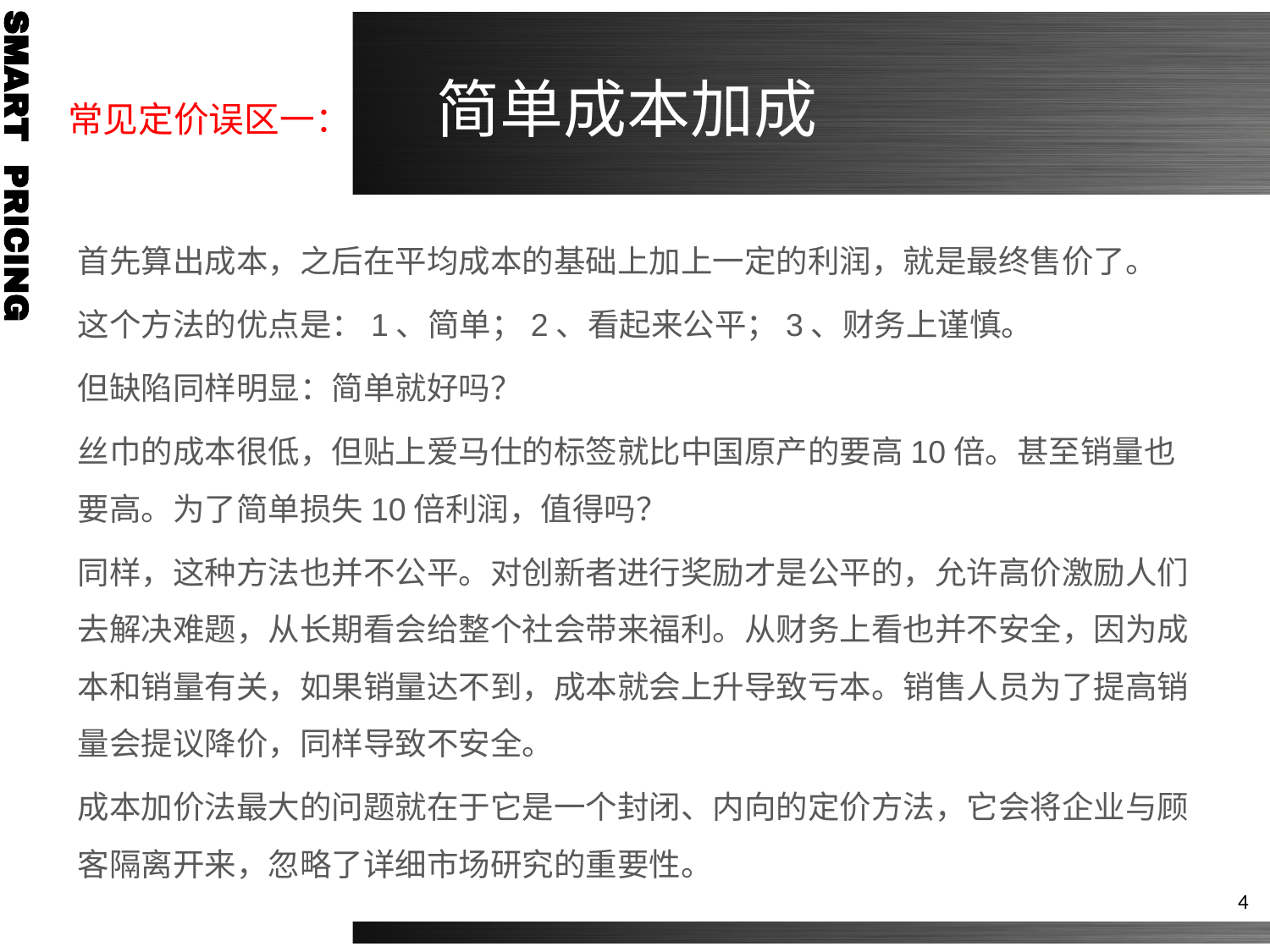

# 常见定价误区一：           简单成本加成
首先算出成本，之后在平均成本的基础上加上一定的利润，就是最终售价了。
这个方法的优点是：1、简单；2、看起来公平；3、财务上谨慎。
但缺陷同样明显：简单就好吗？
丝巾的成本很低，但贴上爱马仕的标签就比中国原产的要高10倍。甚至销量也要高。为了简单损失10倍利润，值得吗？
同样，这种方法也并不公平。对创新者进行奖励才是公平的，允许高价激励人们去解决难题，从长期看会给整个社会带来福利。从财务上看也并不安全，因为成本和销量有关，如果销量达不到，成本就会上升导致亏本。销售人员为了提高销量会提议降价，同样导致不安全。
成本加价法最大的问题就在于它是一个封闭、内向的定价方法，它会将企业与顾客隔离开来，忽略了详细市场研究的重要性。